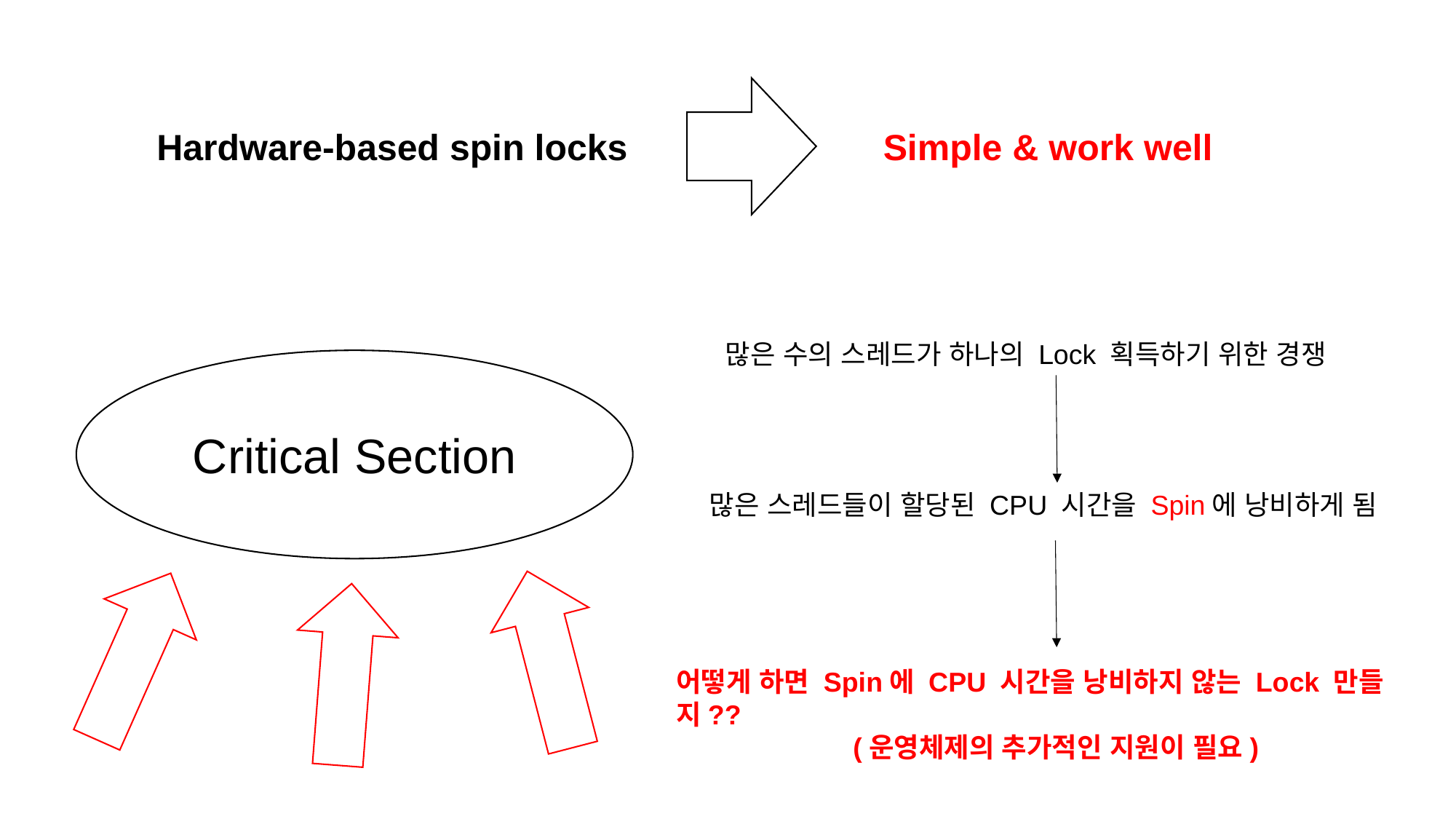

Simple & work well
Hardware-based spin locks
많은 수의 스레드가 하나의 Lock 획득하기 위한 경쟁
Critical Section
많은 스레드들이 할당된 CPU 시간을 Spin에 낭비하게 됨

어떻게 하면 Spin에 CPU 시간을 낭비하지 않는 Lock 만들지??
(운영체제의 추가적인 지원이 필요)